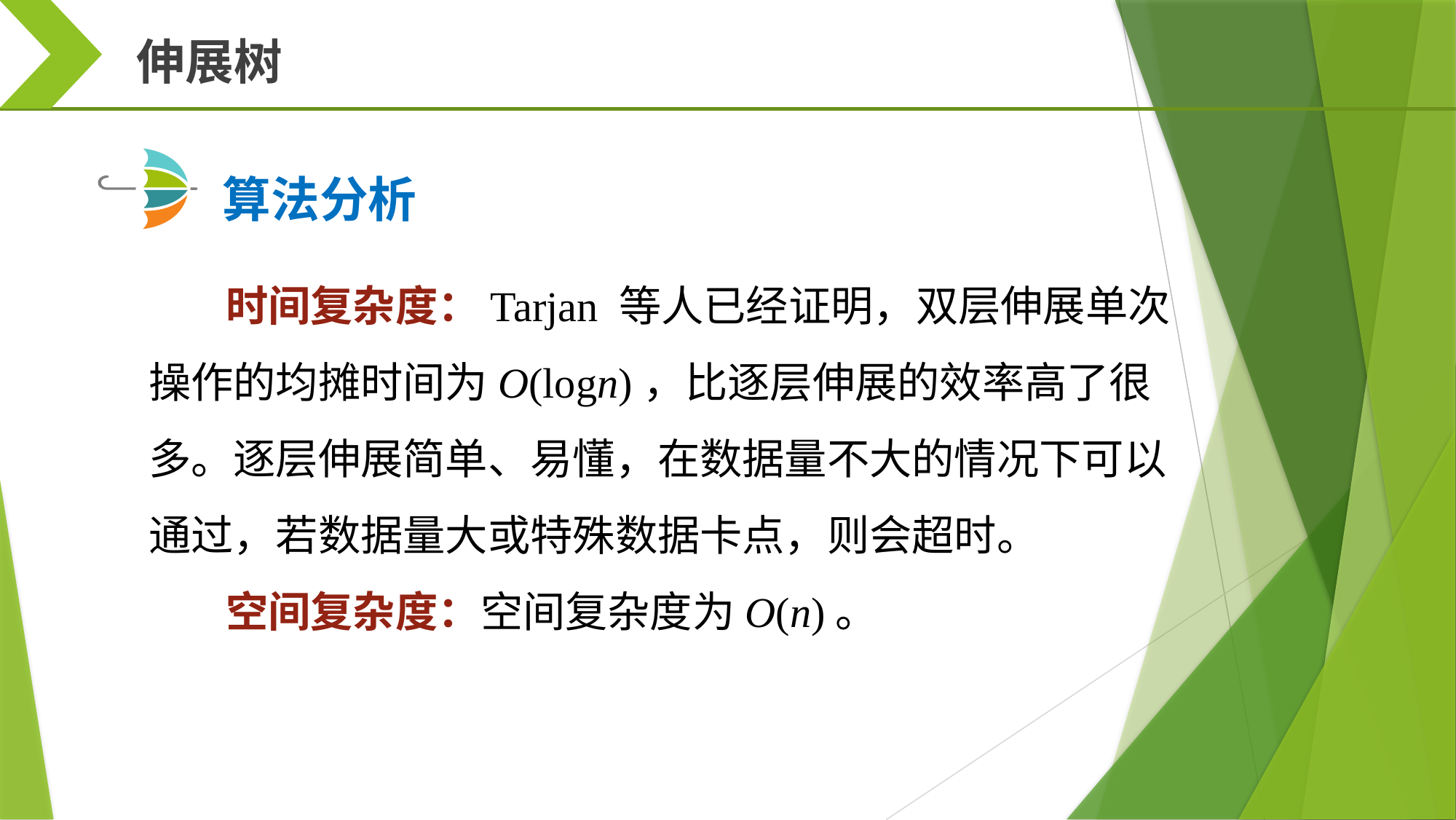

伸展树

算法分析
时间复杂度：Tarjan 等人已经证明，双层伸展单次操作的均摊时间为O(logn)，比逐层伸展的效率高了很多。逐层伸展简单、易懂，在数据量不大的情况下可以通过，若数据量大或特殊数据卡点，则会超时。
空间复杂度：空间复杂度为O(n)。